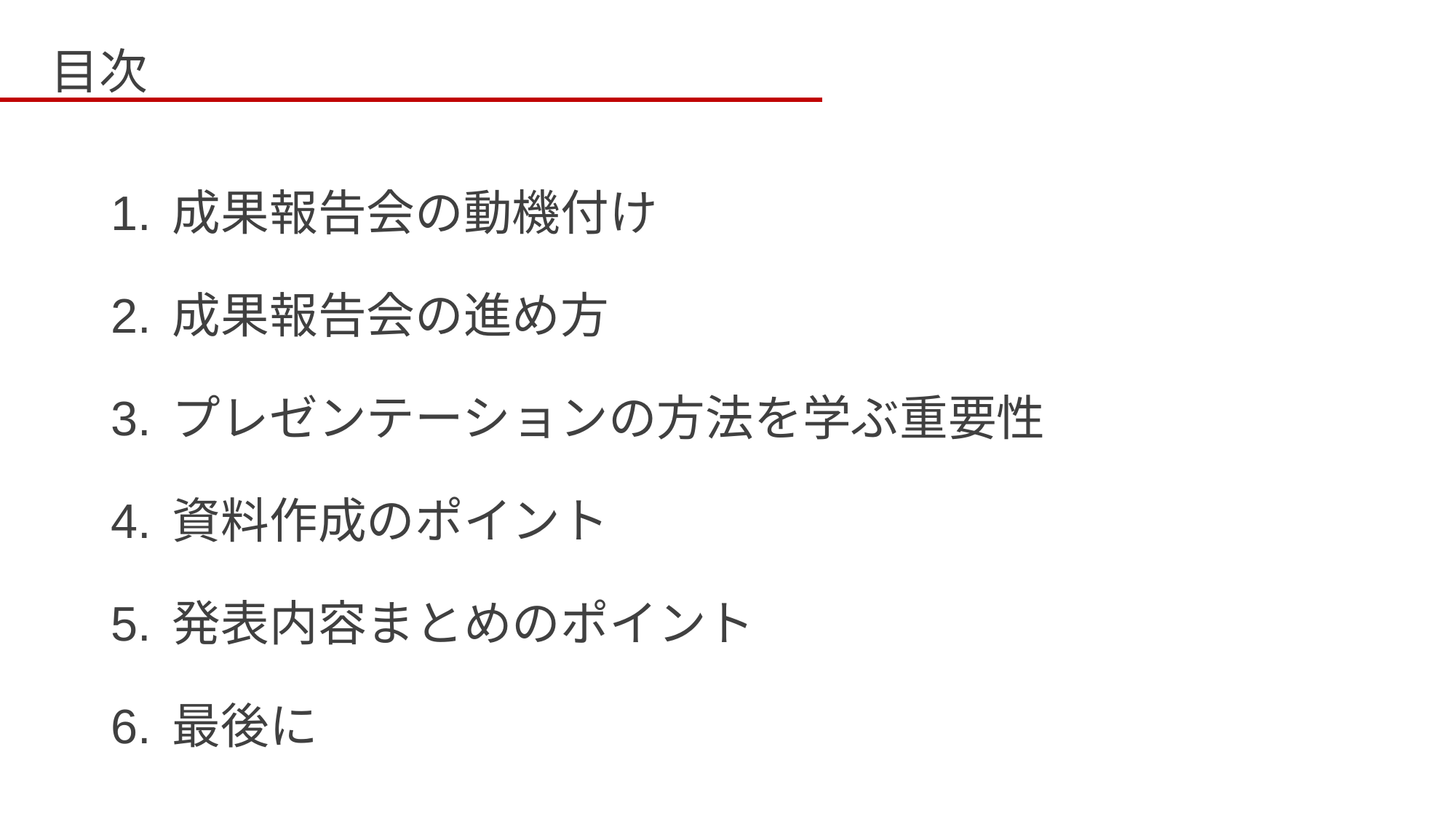

目次
成果報告会の動機付け
成果報告会の進め方
プレゼンテーションの方法を学ぶ重要性
資料作成のポイント
発表内容まとめのポイント
最後に